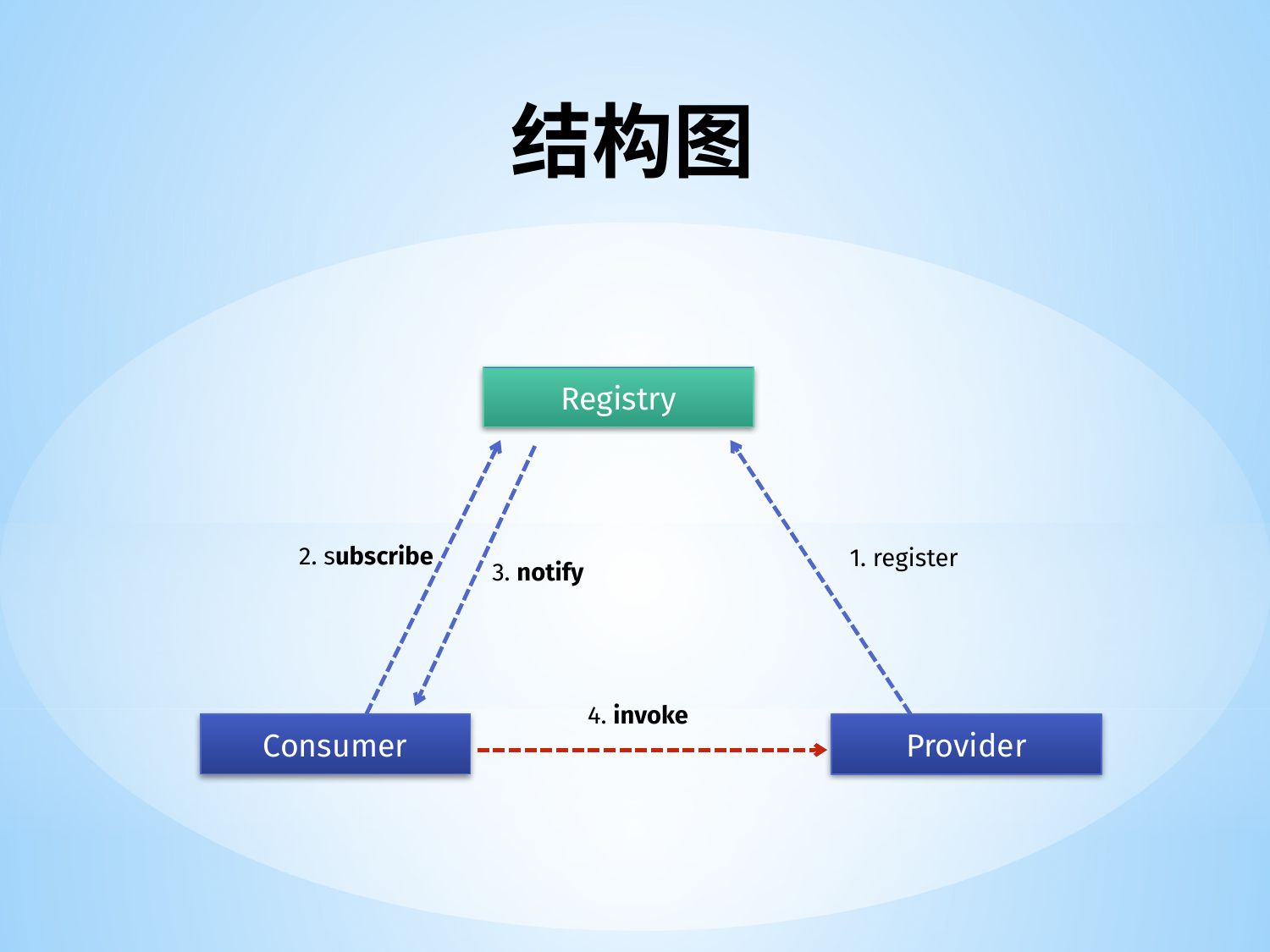

# 结构图
Registry
2. subscribe
1. register
3. notify
4. invoke
Consumer
Provider